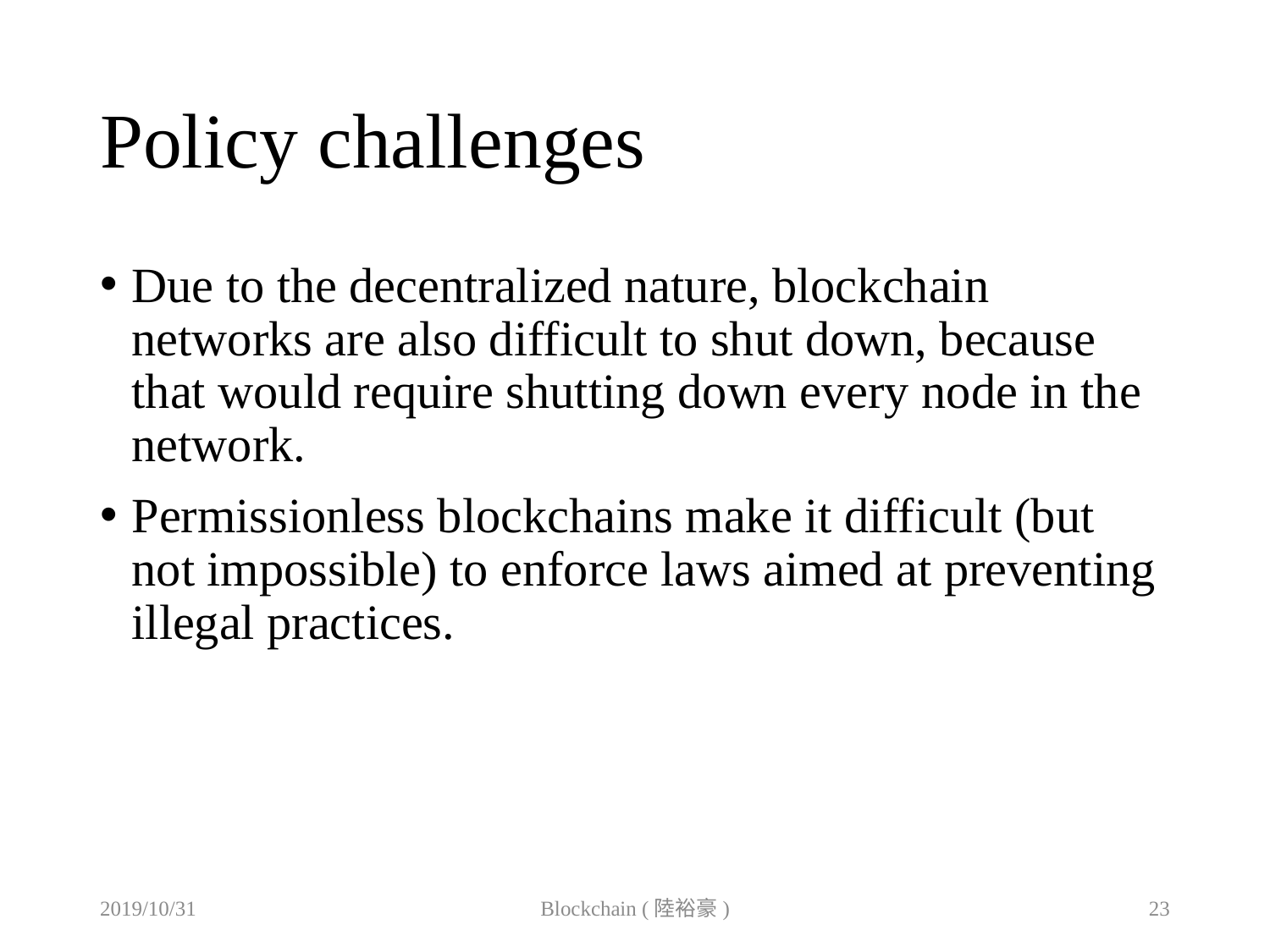

# Policy challenges
Due to the decentralized nature, blockchain networks are also difficult to shut down, because that would require shutting down every node in the network.
Permissionless blockchains make it difficult (but not impossible) to enforce laws aimed at preventing illegal practices.

2019/10/31
Blockchain (陸裕豪)
23